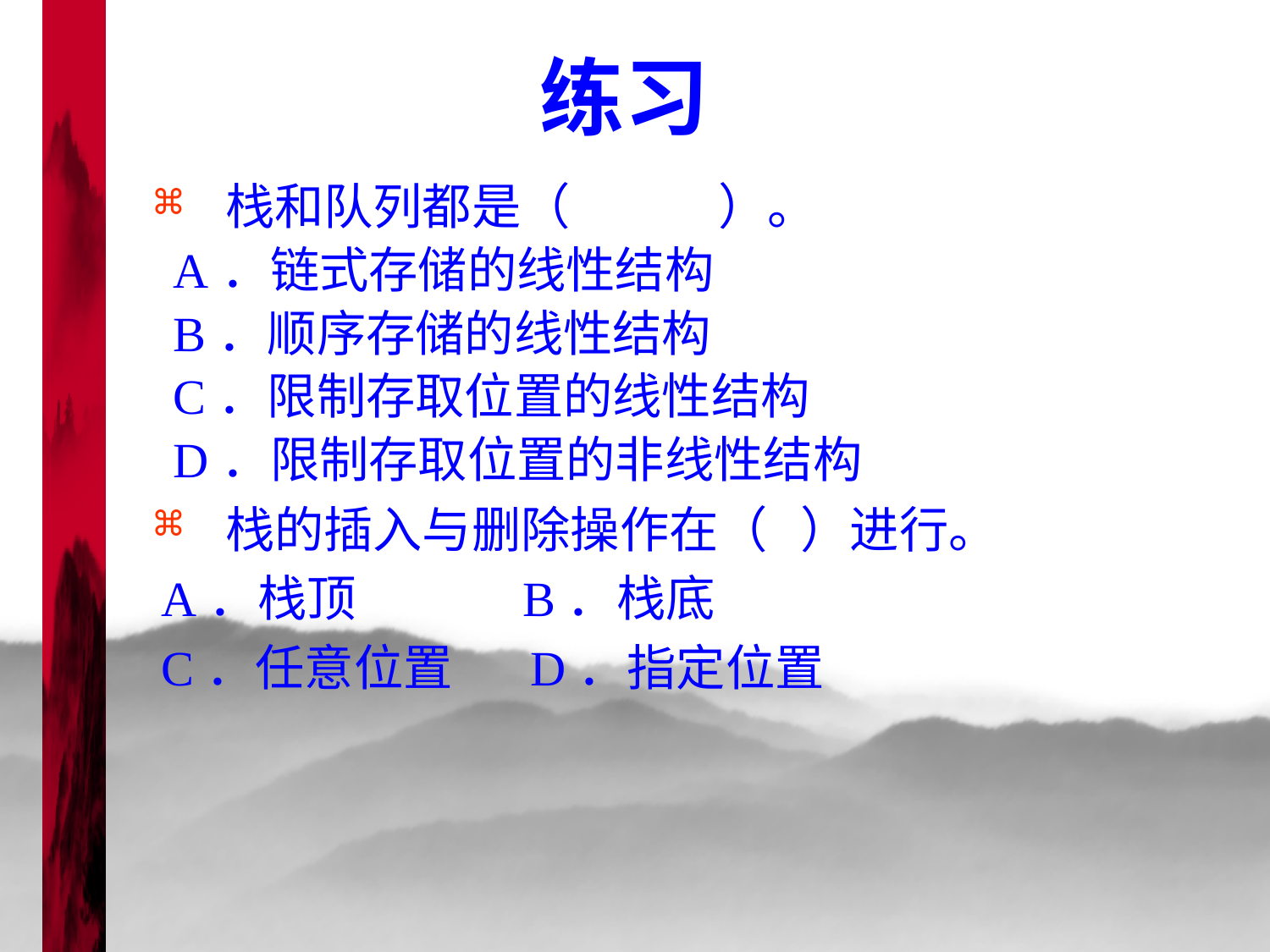

# 练习
栈和队列都是（　　　）。
       A．链式存储的线性结构
       B．顺序存储的线性结构
       C．限制存取位置的线性结构
       D．限制存取位置的非线性结构
栈的插入与删除操作在（   ）进行。
      A．栈顶              B．栈底
      C．任意位置      D．指定位置